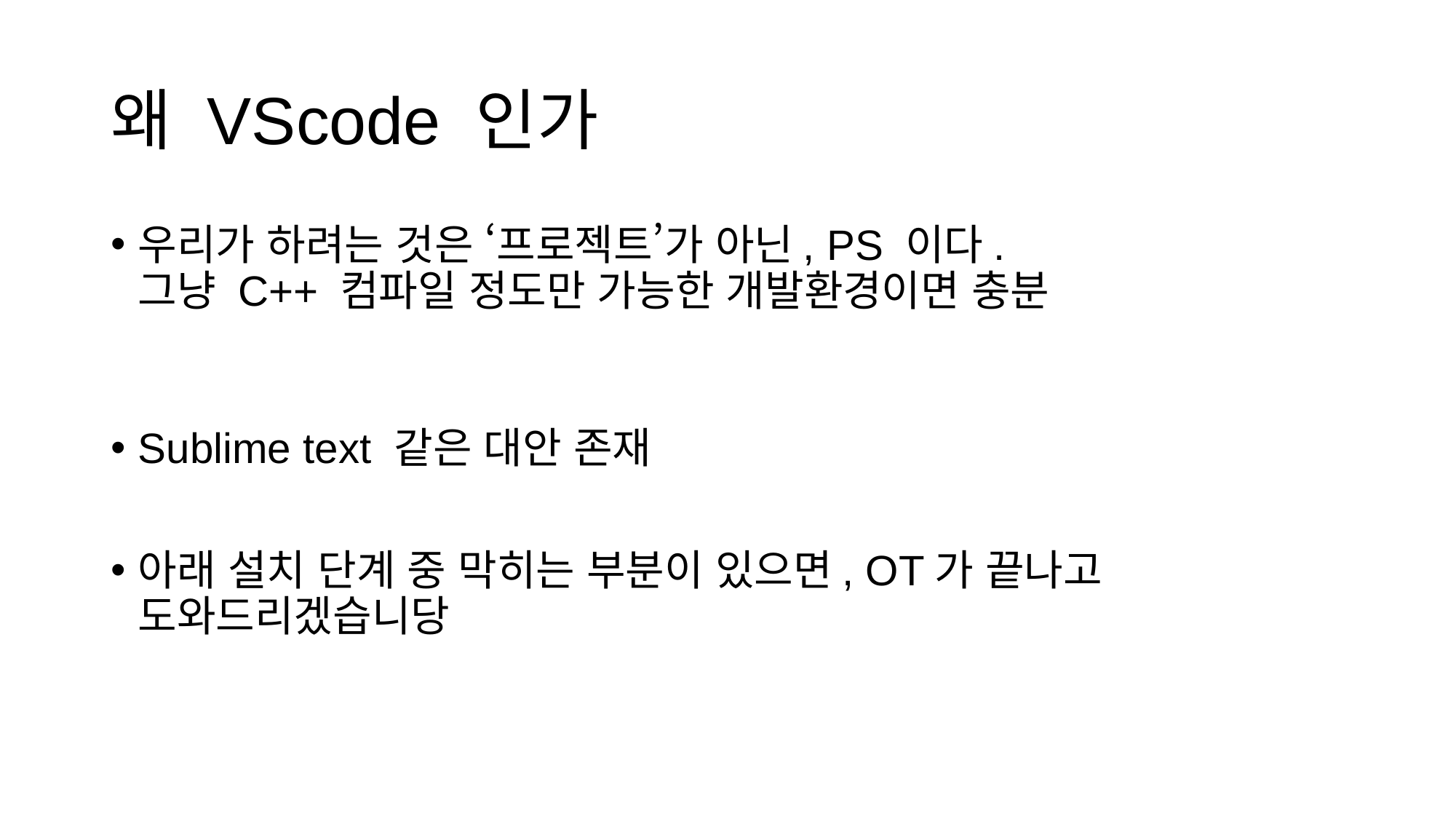

# 왜 VScode 인가
우리가 하려는 것은 ‘프로젝트’가 아닌, PS 이다.
그냥 C++ 컴파일 정도만 가능한 개발환경이면 충분
Sublime text 같은 대안 존재

아래 설치 단계 중 막히는 부분이 있으면, OT가 끝나고 도와드리겠습니당